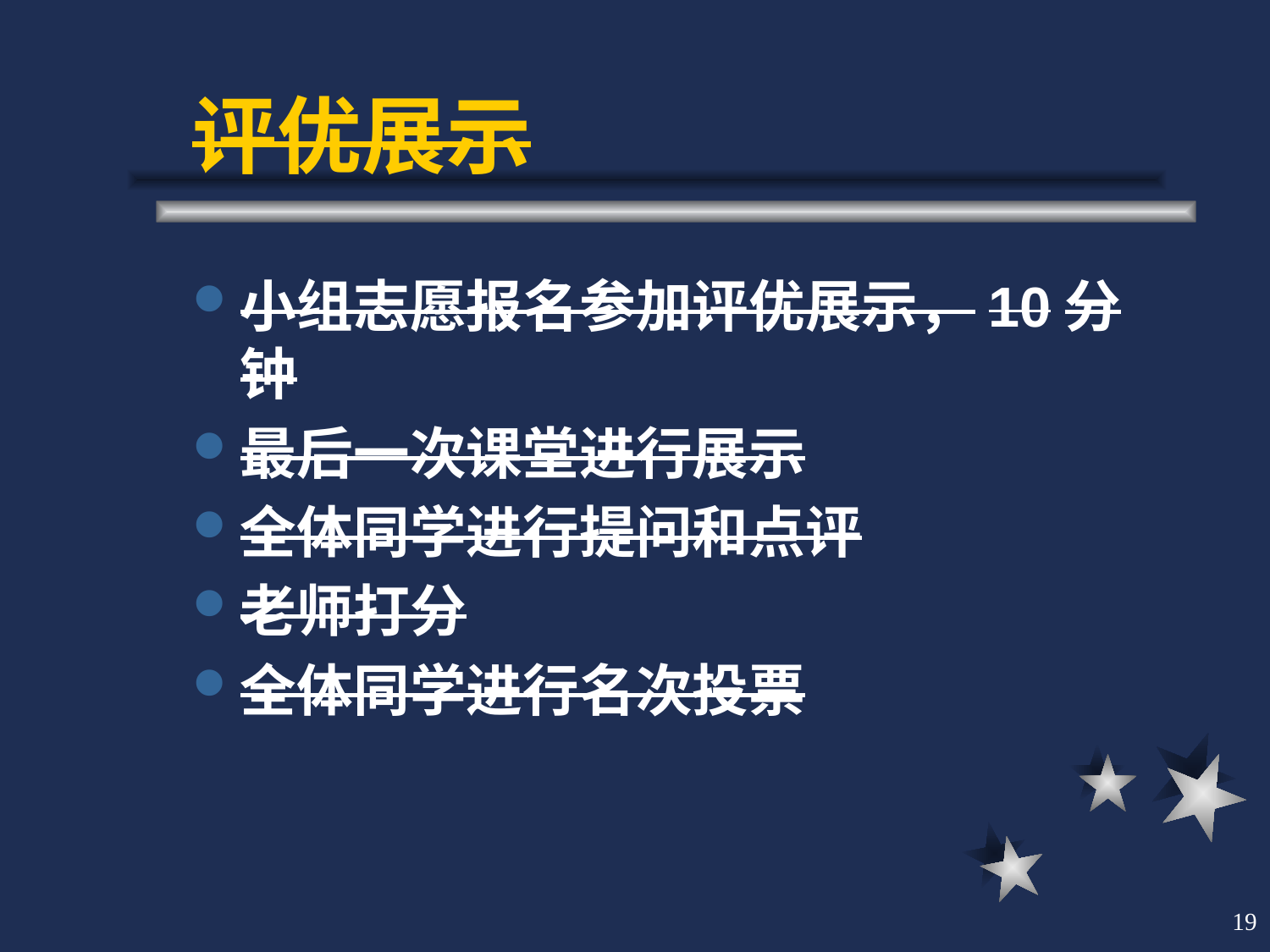

# 评优展示
小组志愿报名参加评优展示，10分钟
最后一次课堂进行展示
全体同学进行提问和点评
老师打分
全体同学进行名次投票
19